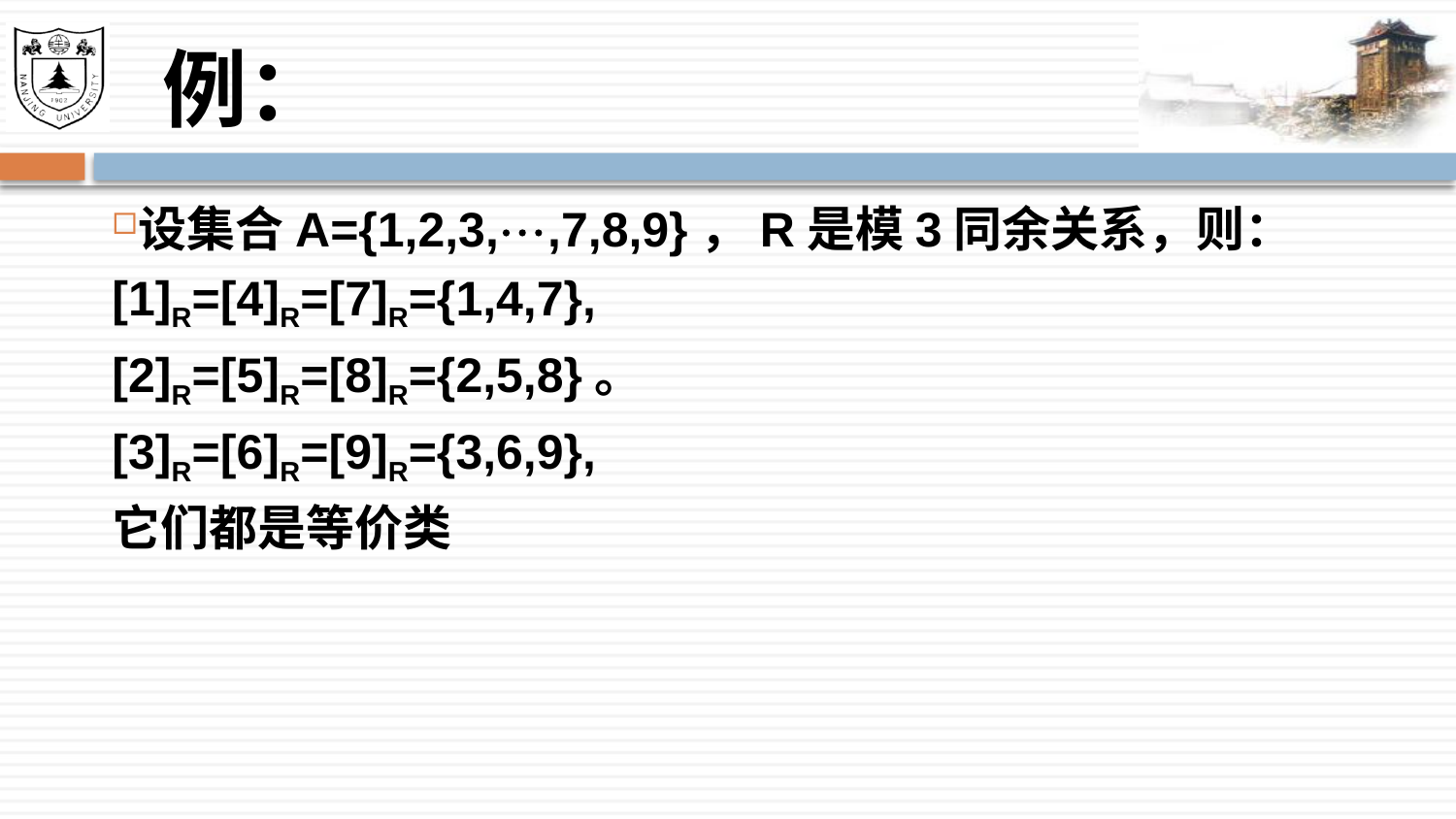

# 例：
设集合A={1,2,3,…,7,8,9}，R是模3同余关系，则：
[1]R=[4]R=[7]R={1,4,7},
[2]R=[5]R=[8]R={2,5,8}。
[3]R=[6]R=[9]R={3,6,9},
它们都是等价类